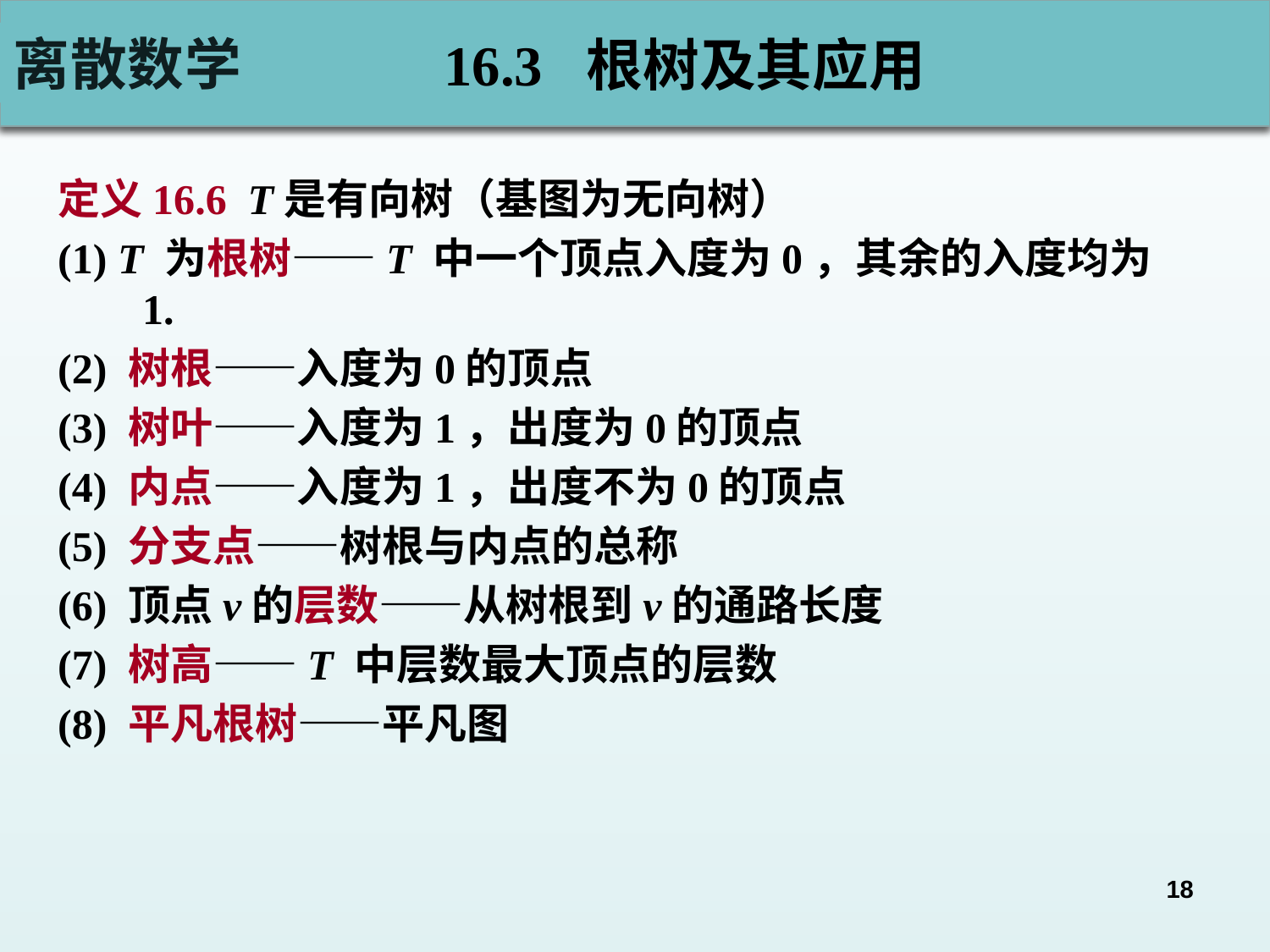

# 16.3  根树及其应用
定义16.6  T是有向树（基图为无向树）
(1) T 为根树——T 中一个顶点入度为0，其余的入度均为1.
(2) 树根——入度为0的顶点
(3) 树叶——入度为1，出度为0的顶点
(4) 内点——入度为1，出度不为0的顶点
(5) 分支点——树根与内点的总称
(6) 顶点v的层数——从树根到v的通路长度
(7) 树高——T 中层数最大顶点的层数
(8) 平凡根树——平凡图
18